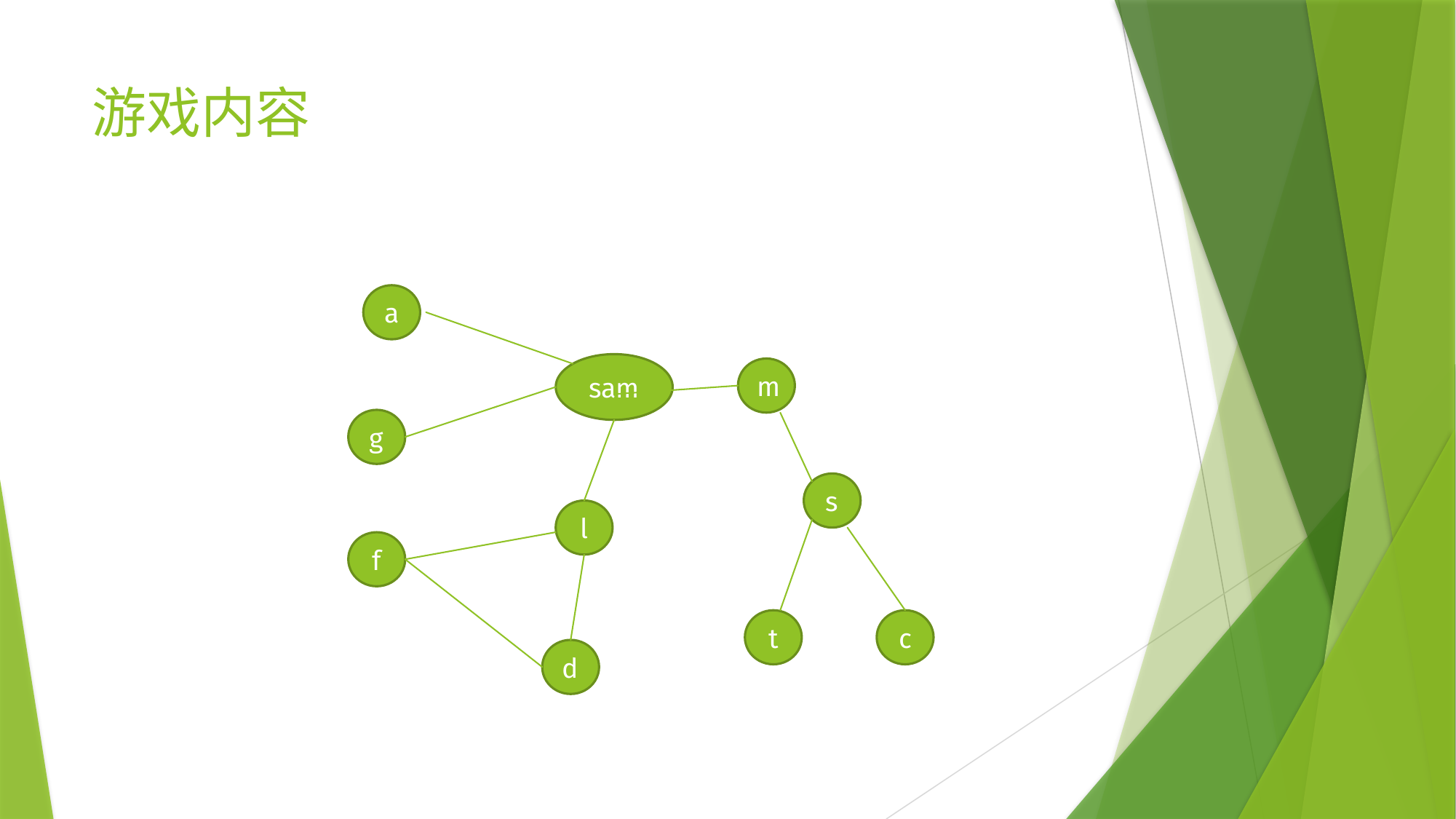

# 游戏内容

a
sam
m
g
s
l
f
c
t
d